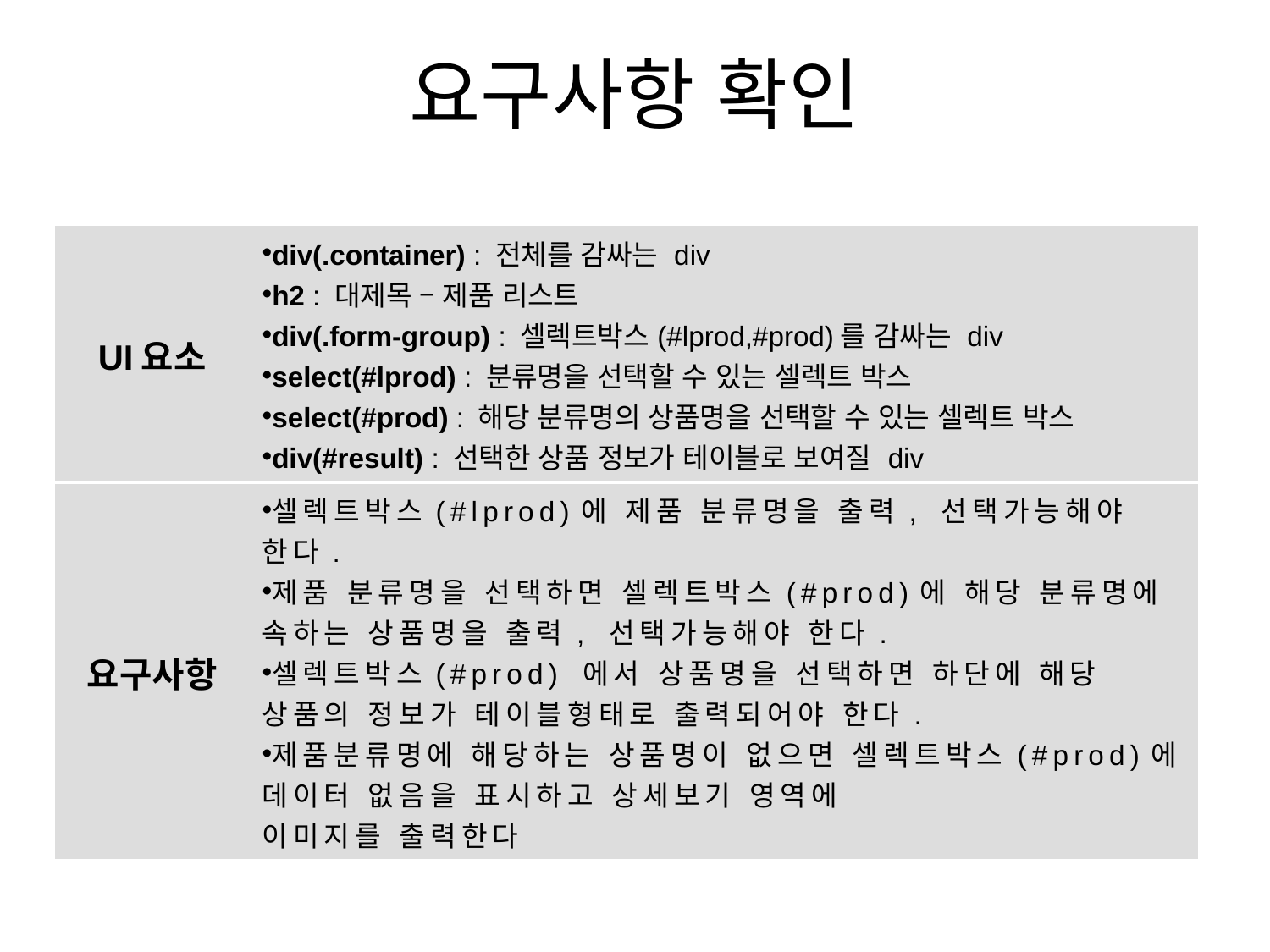

# 요구사항 확인
| UI요소 | div(.container) : 전체를 감싸는 div h2 : 대제목 – 제품 리스트 div(.form-group) : 셀렉트박스(#lprod,#prod)를 감싸는 div select(#lprod) : 분류명을 선택할 수 있는 셀렉트 박스 select(#prod) : 해당 분류명의 상품명을 선택할 수 있는 셀렉트 박스 div(#result) : 선택한 상품 정보가 테이블로 보여질 div |
| --- | --- |
| 요구사항 | 셀렉트박스(#lprod)에 제품 분류명을 출력, 선택가능해야 한다. 제품 분류명을 선택하면 셀렉트박스(#prod)에 해당 분류명에 속하는 상품명을 출력, 선택가능해야 한다. 셀렉트박스(#prod) 에서 상품명을 선택하면 하단에 해당 상품의 정보가 테이블형태로 출력되어야 한다. 제품분류명에 해당하는 상품명이 없으면 셀렉트박스(#prod)에 데이터 없음을 표시하고 상세보기 영역에 이미지를 출력한다 |